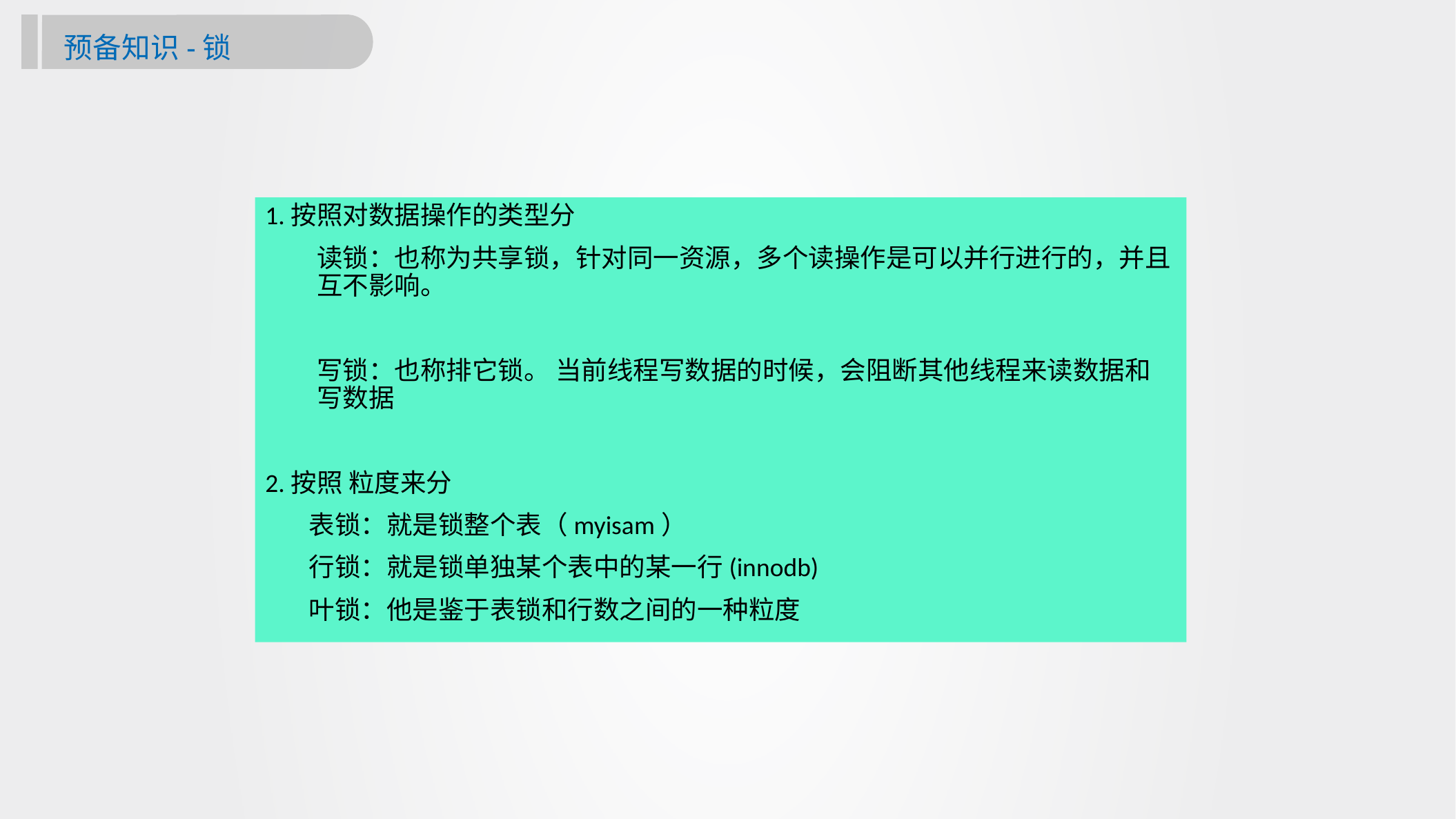

预备知识-锁
1.按照对数据操作的类型分
	读锁：也称为共享锁，针对同一资源，多个读操作是可以并行进行的，并且互不影响。

	写锁：也称排它锁。 当前线程写数据的时候，会阻断其他线程来读数据和写数据

2.按照 粒度来分
	  表锁：就是锁整个表（myisam）
	  行锁：就是锁单独某个表中的某一行(innodb)
	  叶锁：他是鉴于表锁和行数之间的一种粒度